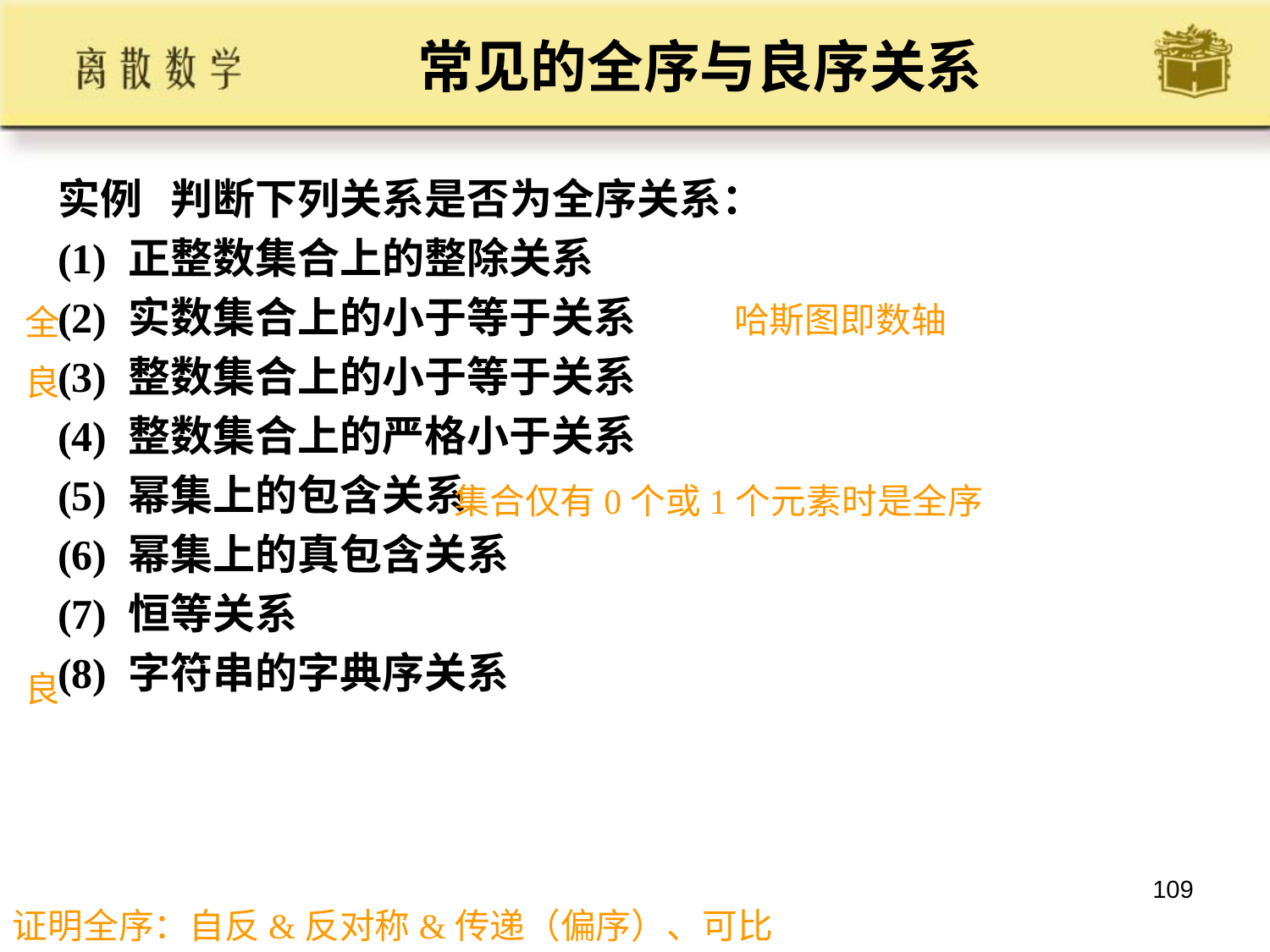

# 常见的全序与良序关系
实例   判断下列关系是否为全序关系：
(1) 正整数集合上的整除关系
(2) 实数集合上的小于等于关系
(3) 整数集合上的小于等于关系
(4) 整数集合上的严格小于关系
(5) 幂集上的包含关系
(6) 幂集上的真包含关系
(7) 恒等关系
(8) 字符串的字典序关系
哈斯图即数轴
全
良
集合仅有0个或1个元素时是全序
良
109
证明全序：自反&反对称&传递（偏序）、可比